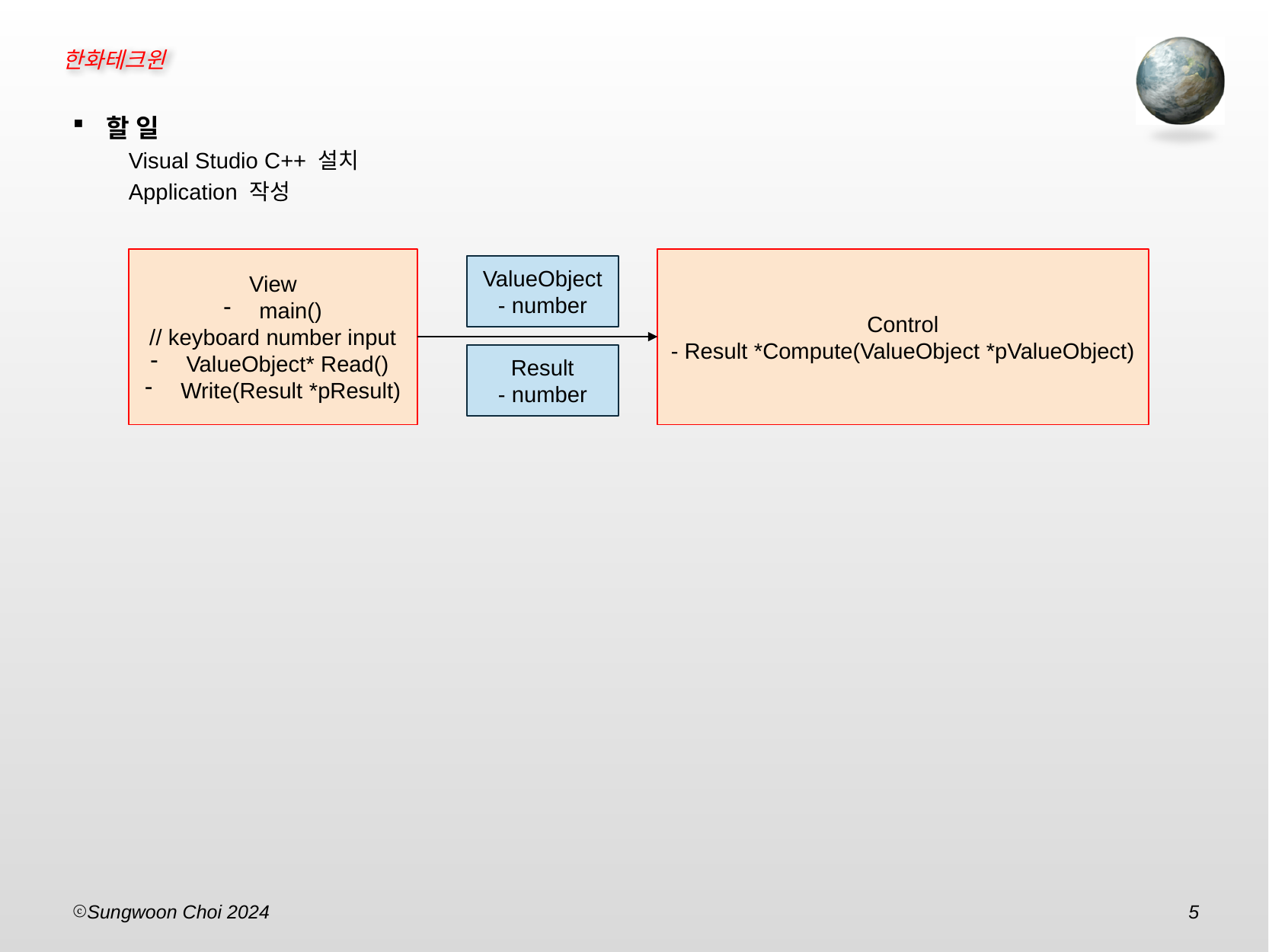

할 일
Visual Studio C++ 설치
Application 작성

View
main()
// keyboard number input
ValueObject* Read()
Write(Result *pResult)
Control
- Result *Compute(ValueObject *pValueObject)
ValueObject
- number
Result
- number
Sungwoon Choi 2024
5